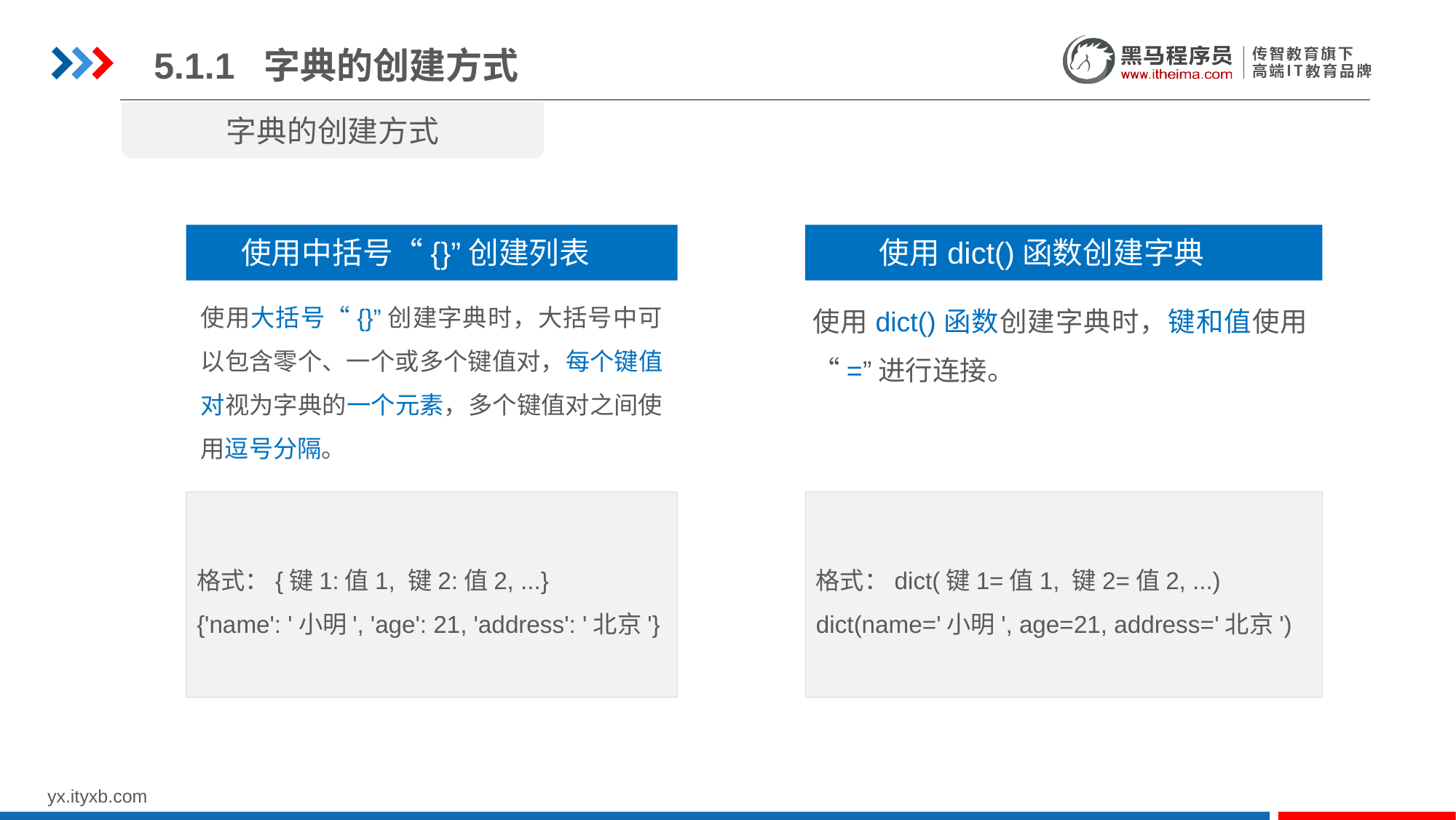

5.1.1  字典的创建方式

字典的创建方式

使用中括号“{}”创建列表
使用dict()函数创建字典
使用大括号“{}”创建字典时，大括号中可以包含零个、一个或多个键值对，每个键值对视为字典的一个元素，多个键值对之间使用逗号分隔。
使用dict()函数创建字典时，键和值使用“=”进行连接。
格式：{键1:值1, 键2:值2, ...}
{'name': '小明', 'age': 21, 'address': '北京'}
格式：dict(键1=值1, 键2=值2, ...)
dict(name='小明', age=21, address='北京')